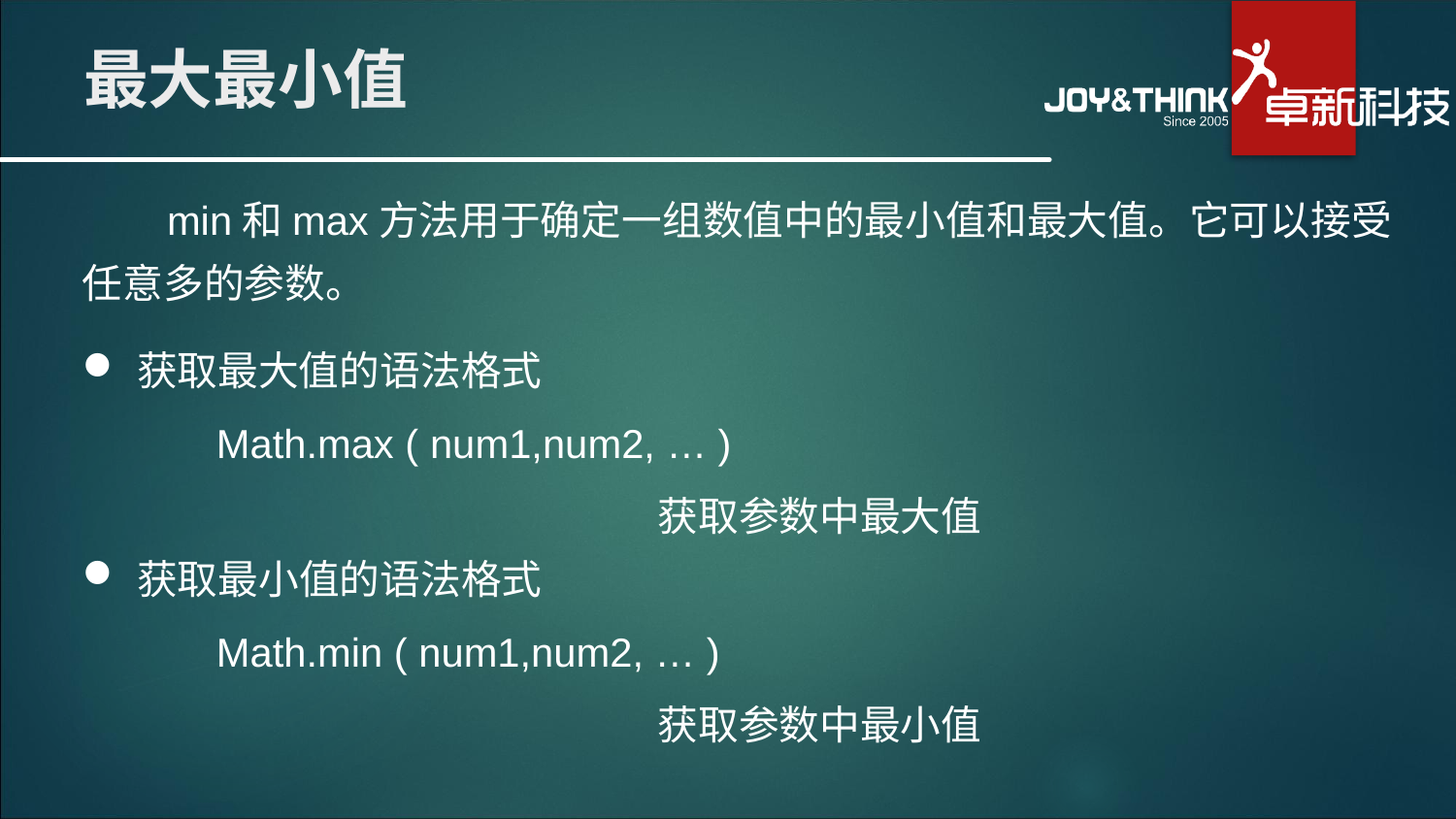

# 最大最小值
min和max方法用于确定一组数值中的最小值和最大值。它可以接受任意多的参数。
获取最大值的语法格式
            Math.max ( num1,num2, … )
                                                               获取参数中最大值
获取最小值的语法格式
            Math.min ( num1,num2, … )
                                                               获取参数中最小值